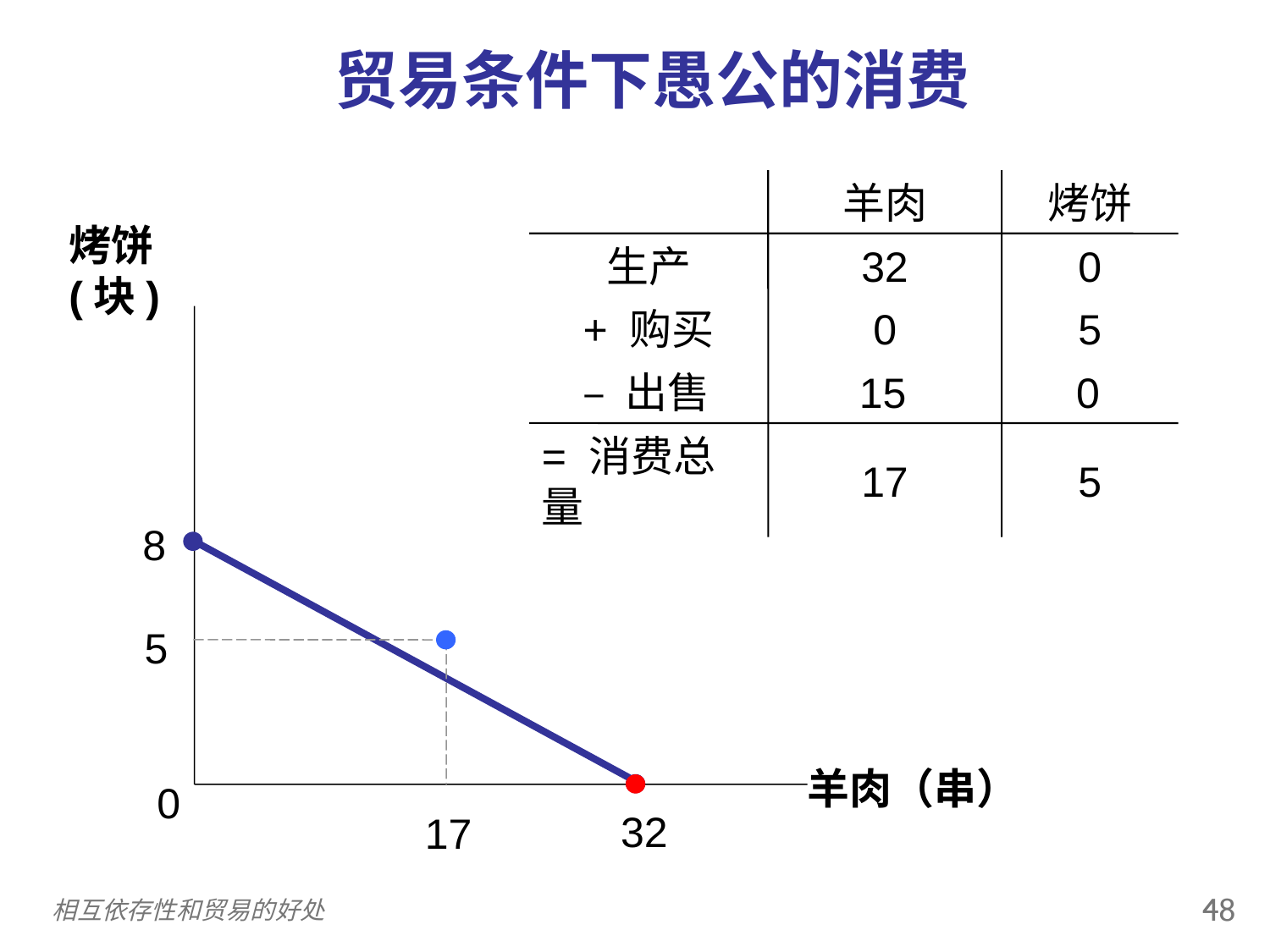

贸易条件下愚公的消费
0

羊肉

烤饼

烤饼 (块)

8
0
32
羊肉（串）
生产
32
0

+ 购买
0
5

– 出售
15
0

= 消费总量
17
5

5

17
48
相互依存性和贸易的好处